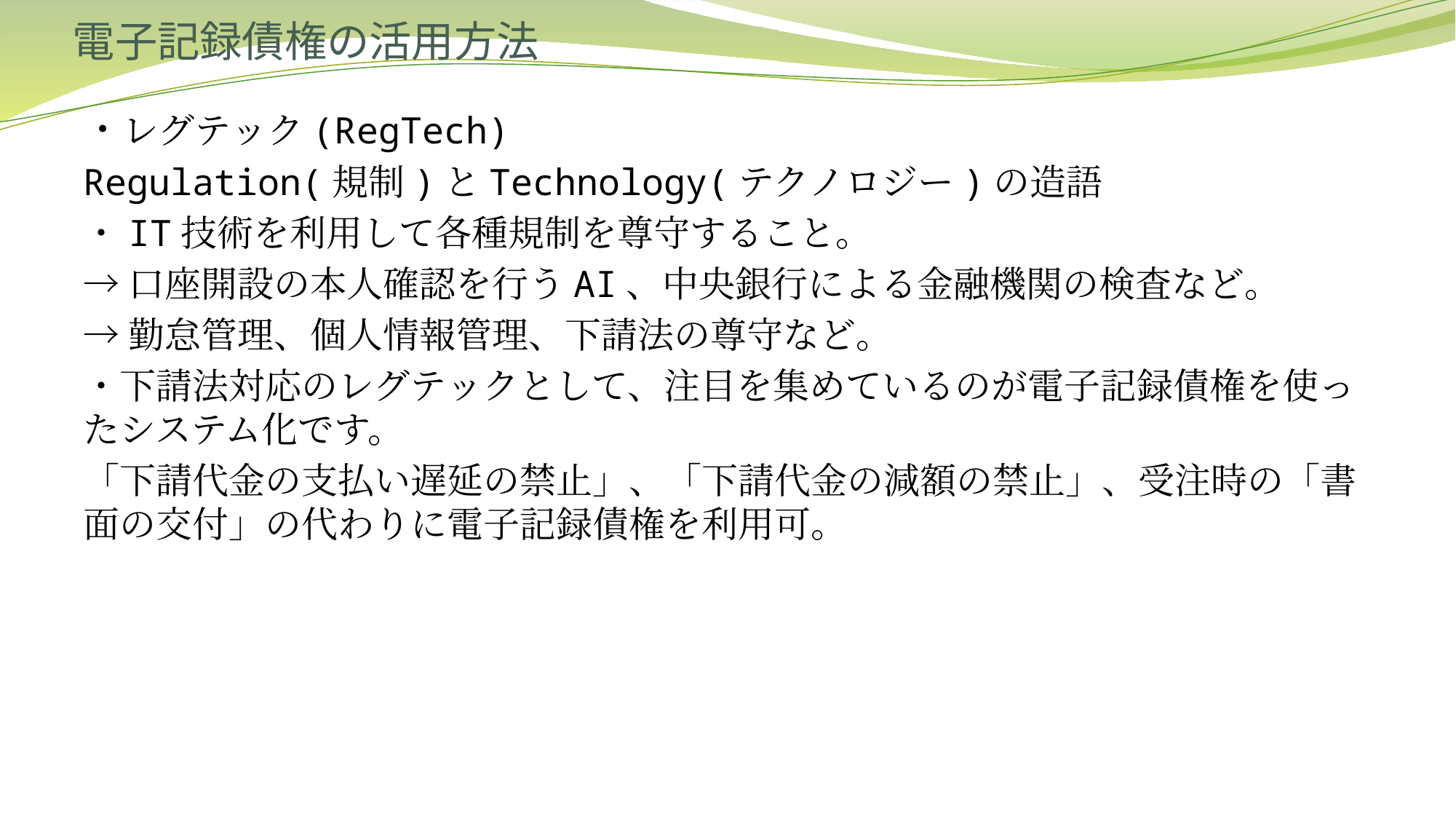

# 電子記録債権の活用方法
・レグテック(RegTech)
Regulation(規制)とTechnology(テクノロジー)の造語
・IT技術を利用して各種規制を尊守すること。
→口座開設の本人確認を行うAI、中央銀行による金融機関の検査など。
→勤怠管理、個人情報管理、下請法の尊守など。
・下請法対応のレグテックとして、注目を集めているのが電子記録債権を使ったシステム化です。
「下請代金の支払い遅延の禁止」、「下請代金の減額の禁止」、受注時の「書面の交付」の代わりに電子記録債権を利用可。